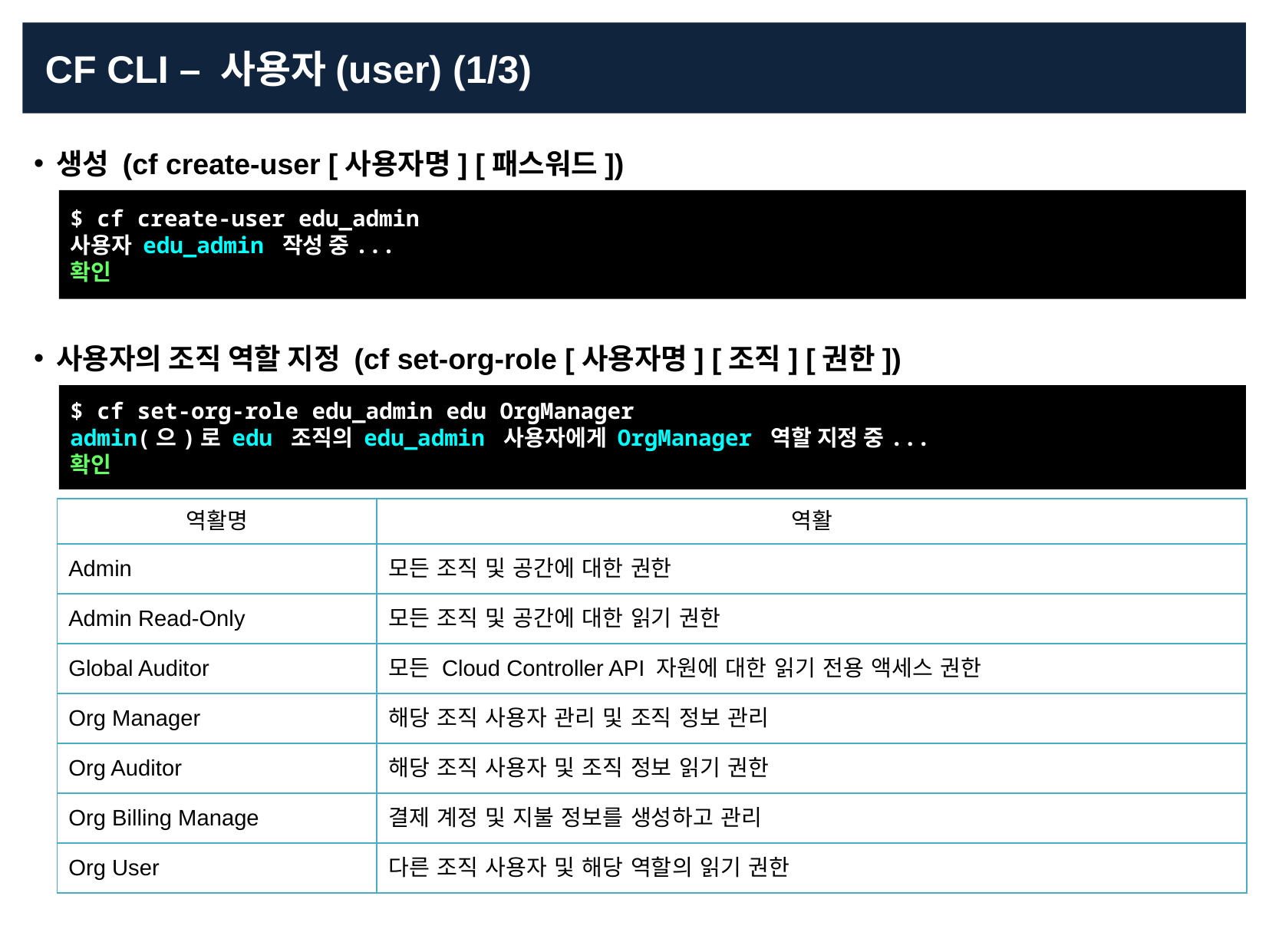

CF CLI – 사용자(user) (1/3)
생성 (cf create-user [사용자명] [패스워드])
$ cf create-user edu_admin
사용자 edu_admin 작성 중...
확인
사용자의 조직 역할 지정 (cf set-org-role [사용자명] [조직] [권한])
$ cf set-org-role edu_admin edu OrgManager
admin(으)로 edu 조직의 edu_admin 사용자에게 OrgManager 역할 지정 중...
확인
| 역활명 | 역활 |
| --- | --- |
| Admin | 모든 조직 및 공간에 대한 권한 |
| Admin Read-Only | 모든 조직 및 공간에 대한 읽기 권한 |
| Global Auditor | 모든 Cloud Controller API 자원에 대한 읽기 전용 액세스 권한 |
| Org Manager | 해당 조직 사용자 관리 및 조직 정보 관리 |
| Org Auditor | 해당 조직 사용자 및 조직 정보 읽기 권한 |
| Org Billing Manage | 결제 계정 및 지불 정보를 생성하고 관리 |
| Org User | 다른 조직 사용자 및 해당 역할의 읽기 권한 |